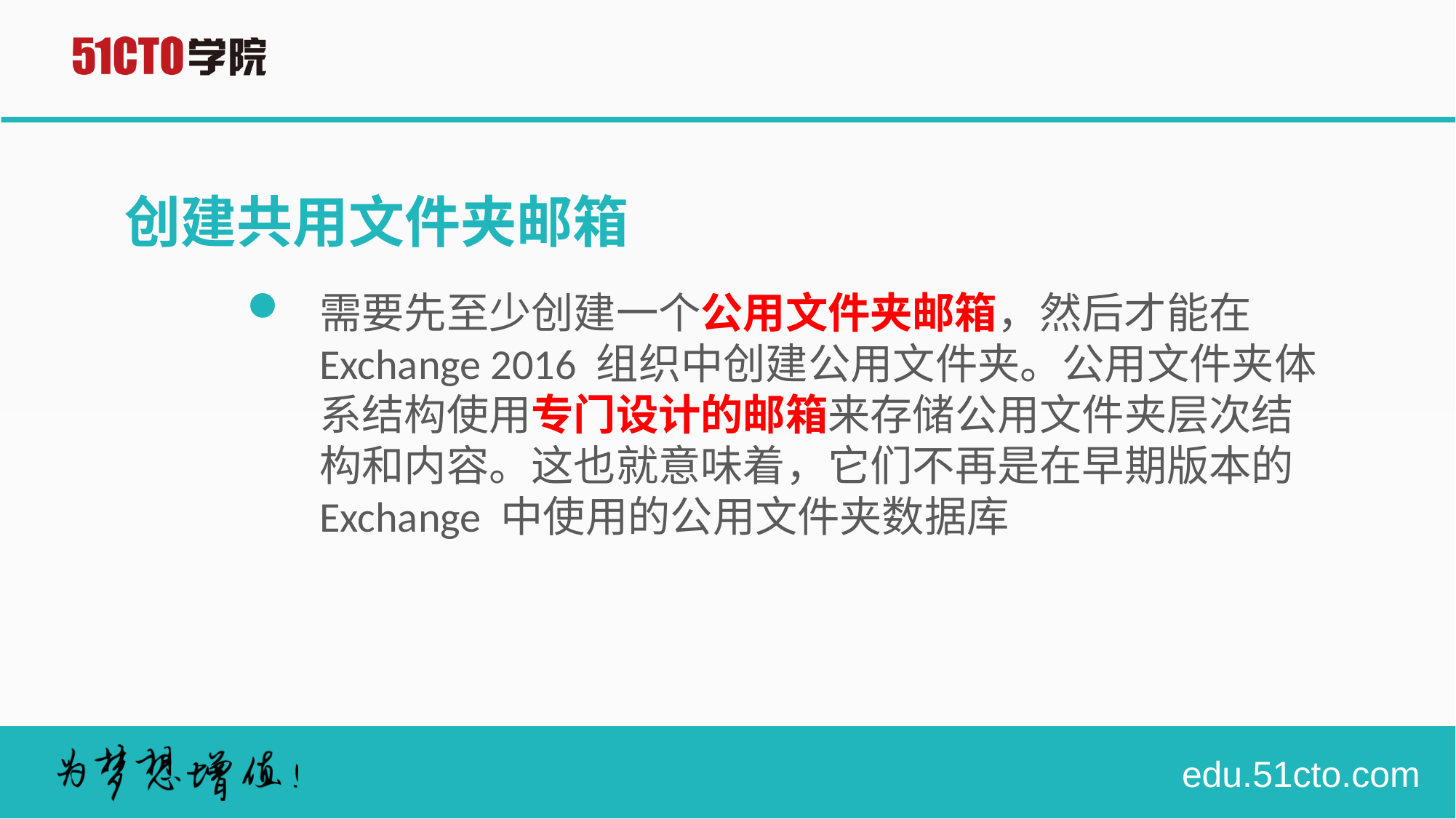

# 创建共用文件夹邮箱
需要先至少创建一个公用文件夹邮箱，然后才能在 Exchange 2016 组织中创建公用文件夹。公用文件夹体系结构使用专门设计的邮箱来存储公用文件夹层次结构和内容。这也就意味着，它们不再是在早期版本的 Exchange 中使用的公用文件夹数据库